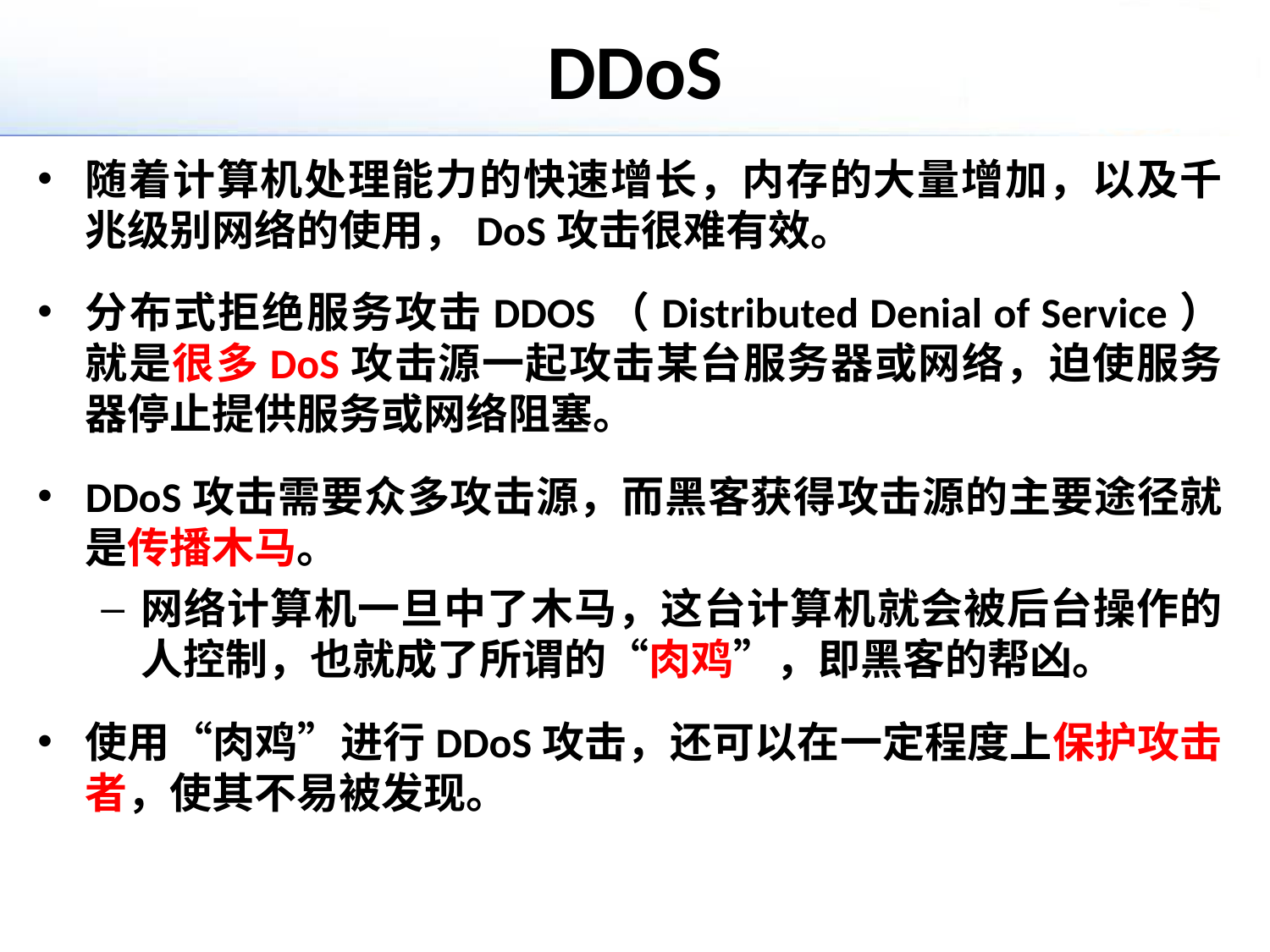

# DDoS
随着计算机处理能力的快速增长，内存的大量增加，以及千兆级别网络的使用，DoS攻击很难有效。
分布式拒绝服务攻击DDOS（Distributed Denial of Service）就是很多DoS攻击源一起攻击某台服务器或网络，迫使服务器停止提供服务或网络阻塞。
DDoS攻击需要众多攻击源，而黑客获得攻击源的主要途径就是传播木马。
网络计算机一旦中了木马，这台计算机就会被后台操作的人控制，也就成了所谓的“肉鸡”，即黑客的帮凶。
使用“肉鸡”进行DDoS攻击，还可以在一定程度上保护攻击者，使其不易被发现。